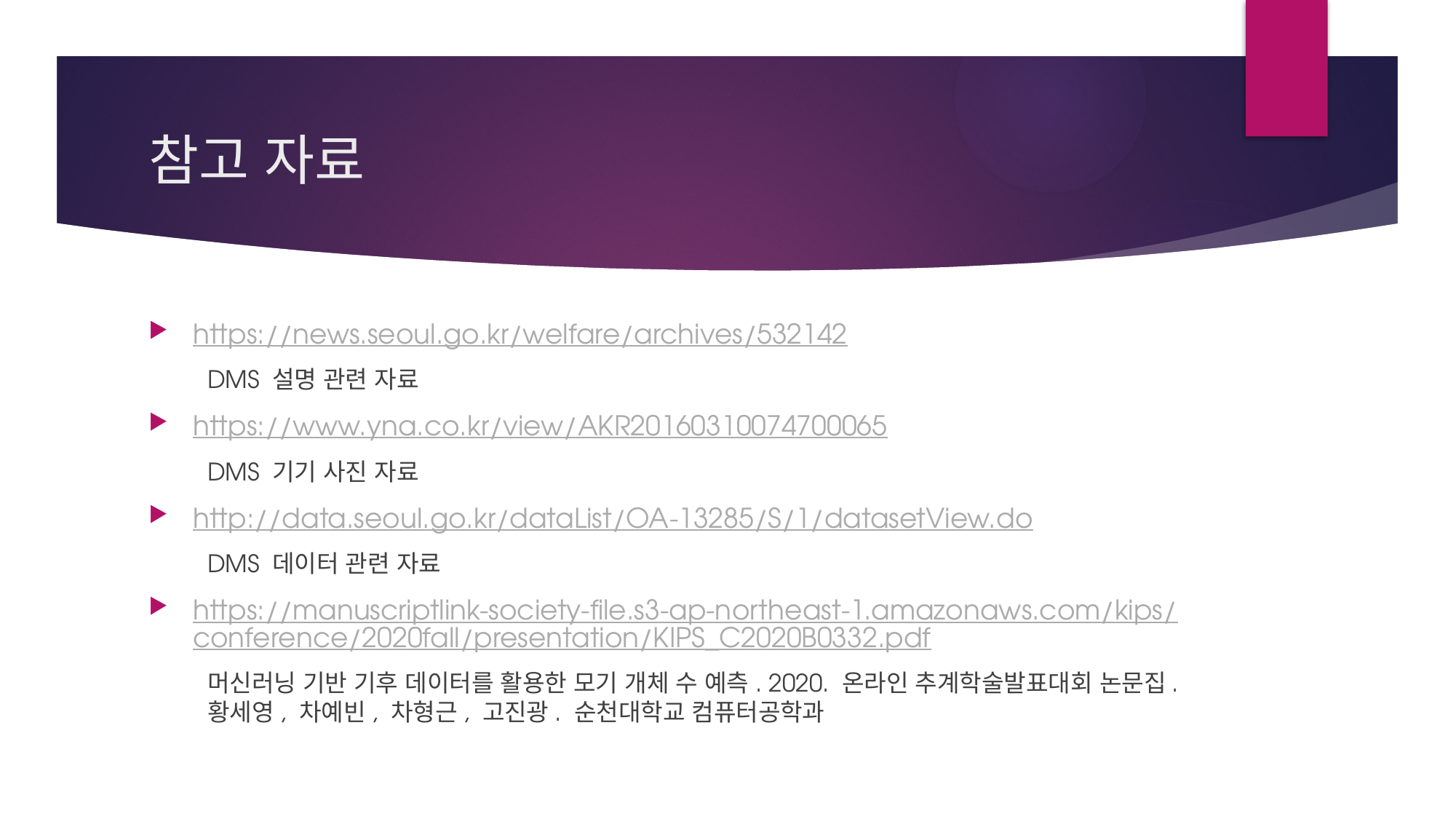

# 참고 자료
https://news.seoul.go.kr/welfare/archives/532142
DMS 설명 관련 자료
https://www.yna.co.kr/view/AKR20160310074700065
DMS 기기 사진 자료
http://data.seoul.go.kr/dataList/OA-13285/S/1/datasetView.do
DMS 데이터 관련 자료
https://manuscriptlink-society-file.s3-ap-northeast-1.amazonaws.com/kips/conference/2020fall/presentation/KIPS_C2020B0332.pdf
머신러닝 기반 기후 데이터를 활용한 모기 개체 수 예측. 2020. 온라인 추계학술발표대회 논문집. 황세영, 차예빈, 차형근, 고진광. 순천대학교 컴퓨터공학과